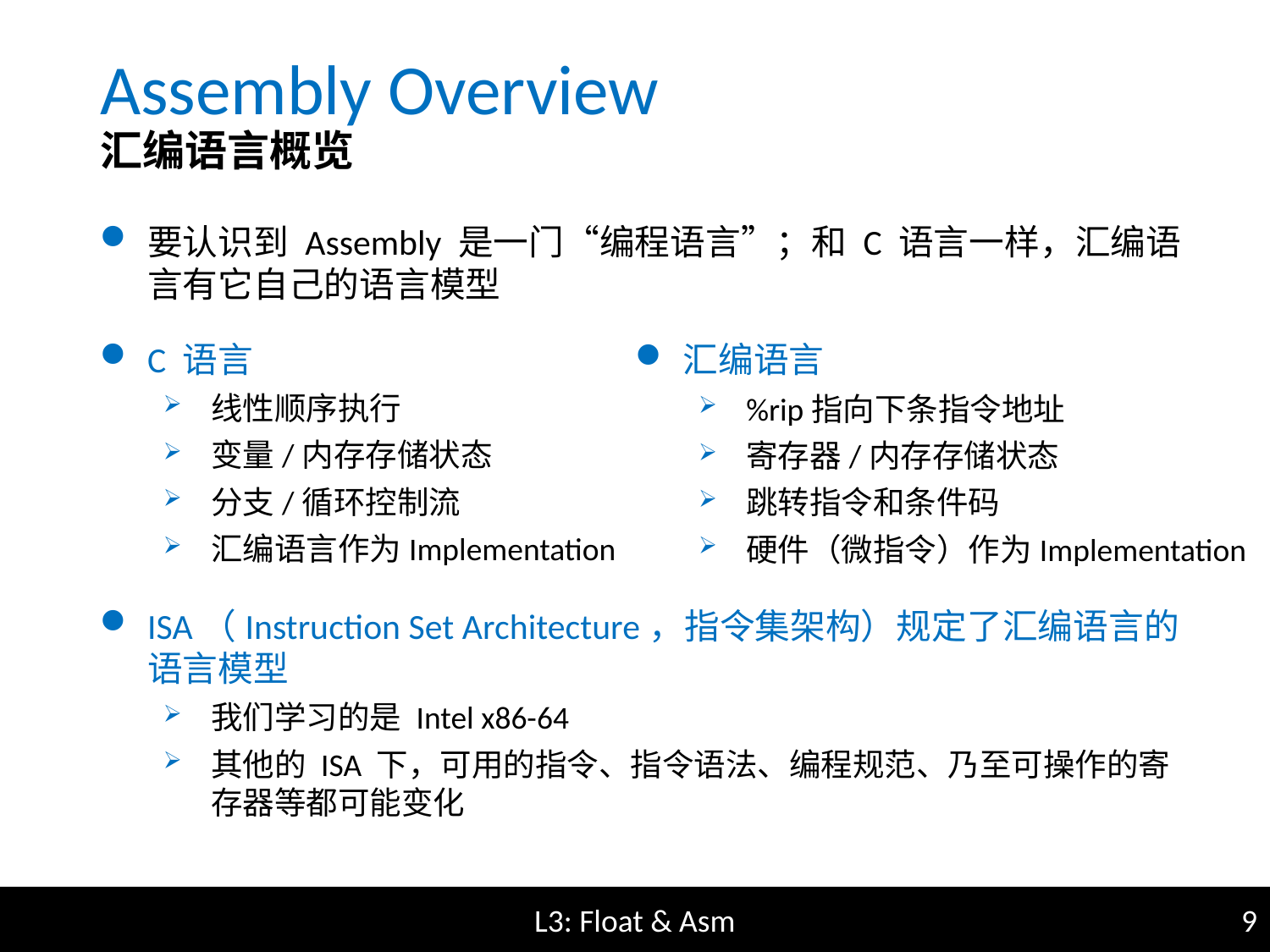

Assembly Overview
汇编语言概览
要认识到 Assembly 是一门“编程语言”；和 C 语言一样，汇编语言有它自己的语言模型
C 语言
线性顺序执行
变量/内存存储状态
分支/循环控制流
汇编语言作为Implementation
汇编语言
%rip指向下条指令地址
寄存器/内存存储状态
跳转指令和条件码
硬件（微指令）作为Implementation
ISA（Instruction Set Architecture，指令集架构）规定了汇编语言的语言模型
我们学习的是 Intel x86-64
其他的 ISA 下，可用的指令、指令语法、编程规范、乃至可操作的寄存器等都可能变化
L3: Float & Asm
9